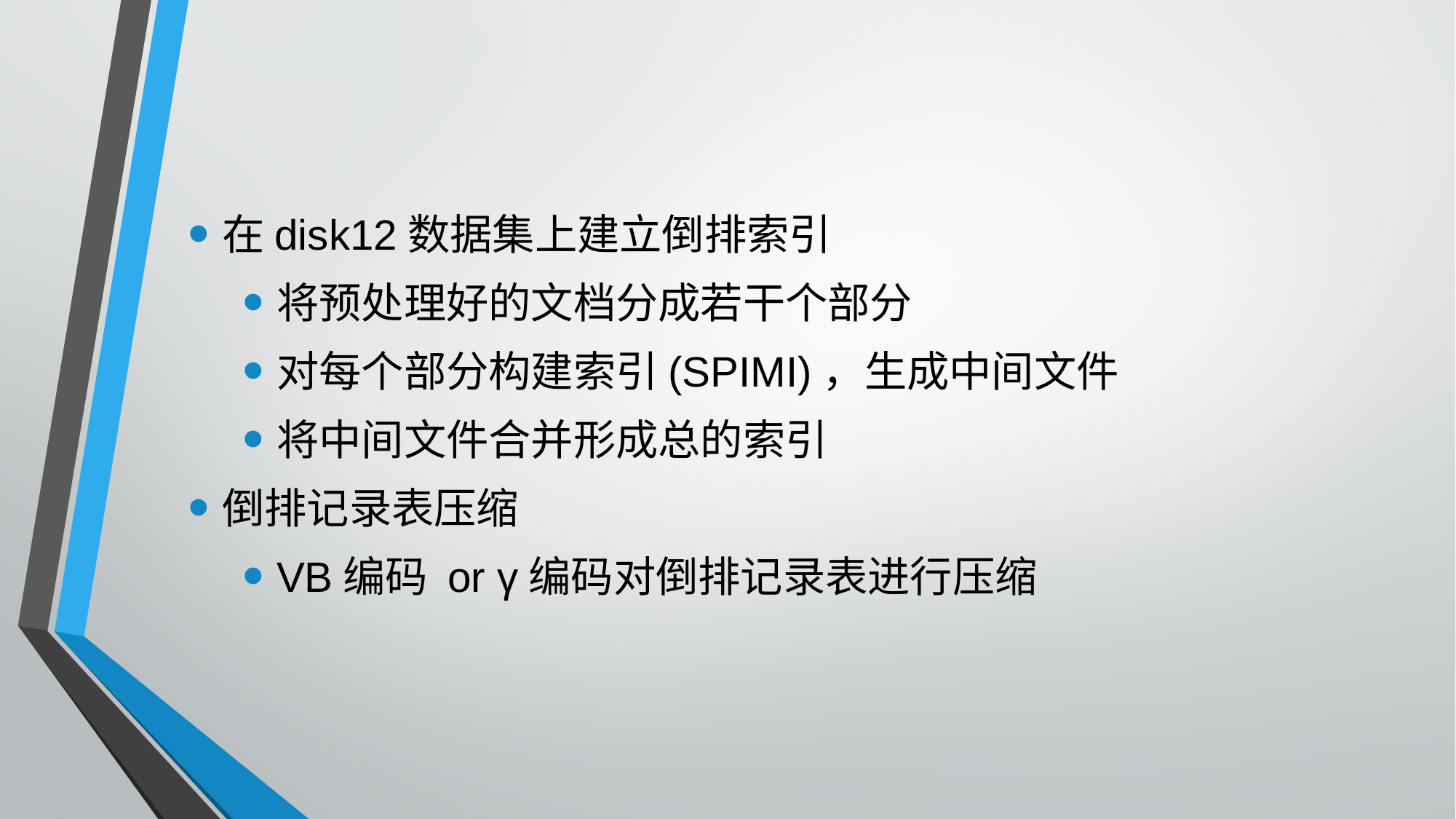

#
在disk12数据集上建立倒排索引
将预处理好的文档分成若干个部分
对每个部分构建索引(SPIMI)，生成中间文件
将中间文件合并形成总的索引
倒排记录表压缩
VB编码 or γ编码对倒排记录表进行压缩